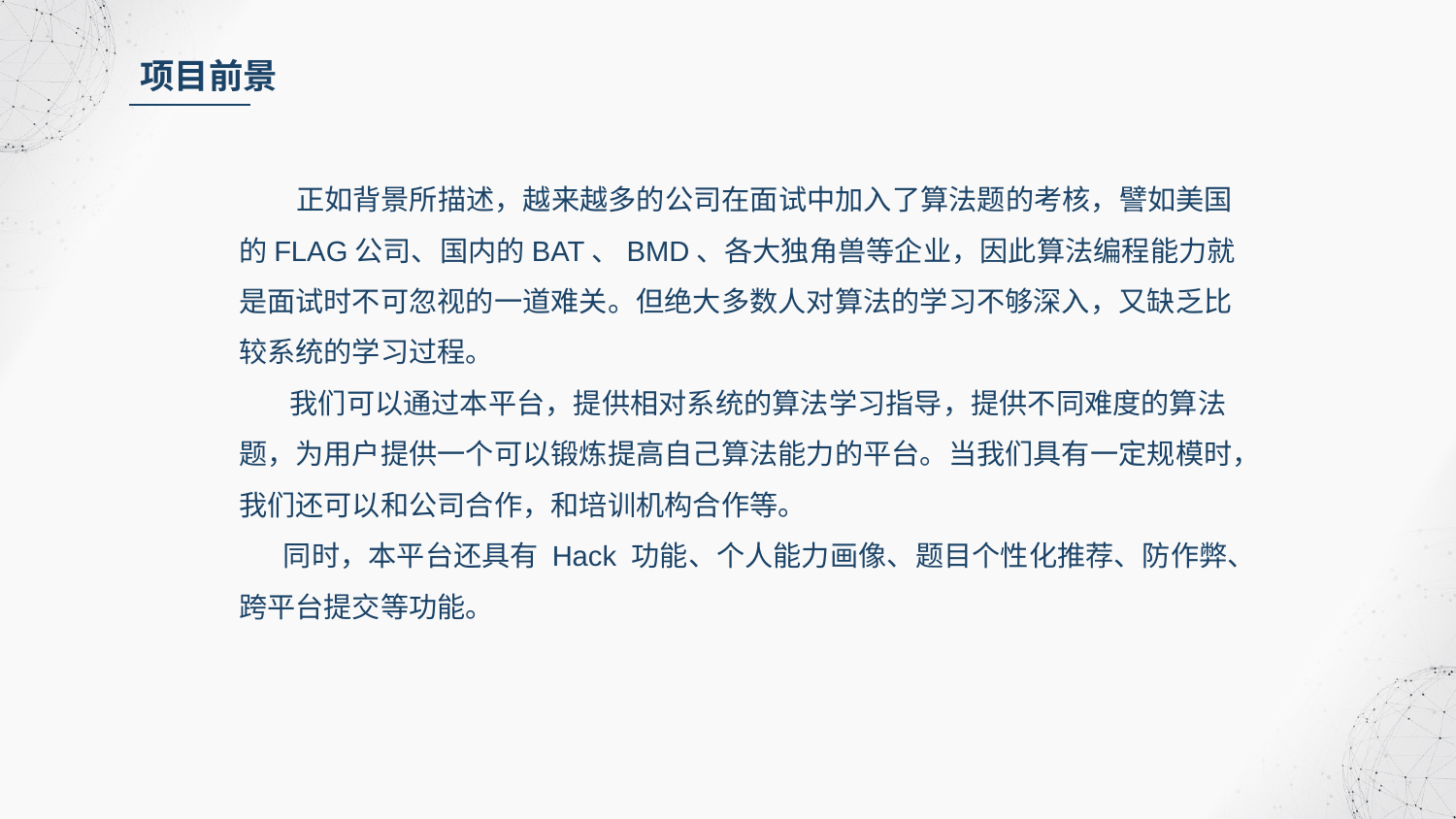

项目前景
        正如背景所描述，越来越多的公司在面试中加入了算法题的考核，譬如美国的FLAG公司、国内的BAT、BMD、各大独角兽等企业，因此算法编程能力就是面试时不可忽视的一道难关。但绝大多数人对算法的学习不够深入，又缺乏比较系统的学习过程。
       我们可以通过本平台，提供相对系统的算法学习指导，提供不同难度的算法题，为用户提供一个可以锻炼提高自己算法能力的平台。当我们具有一定规模时，我们还可以和公司合作，和培训机构合作等。
      同时，本平台还具有 Hack 功能、个人能力画像、题目个性化推荐、防作弊、跨平台提交等功能。